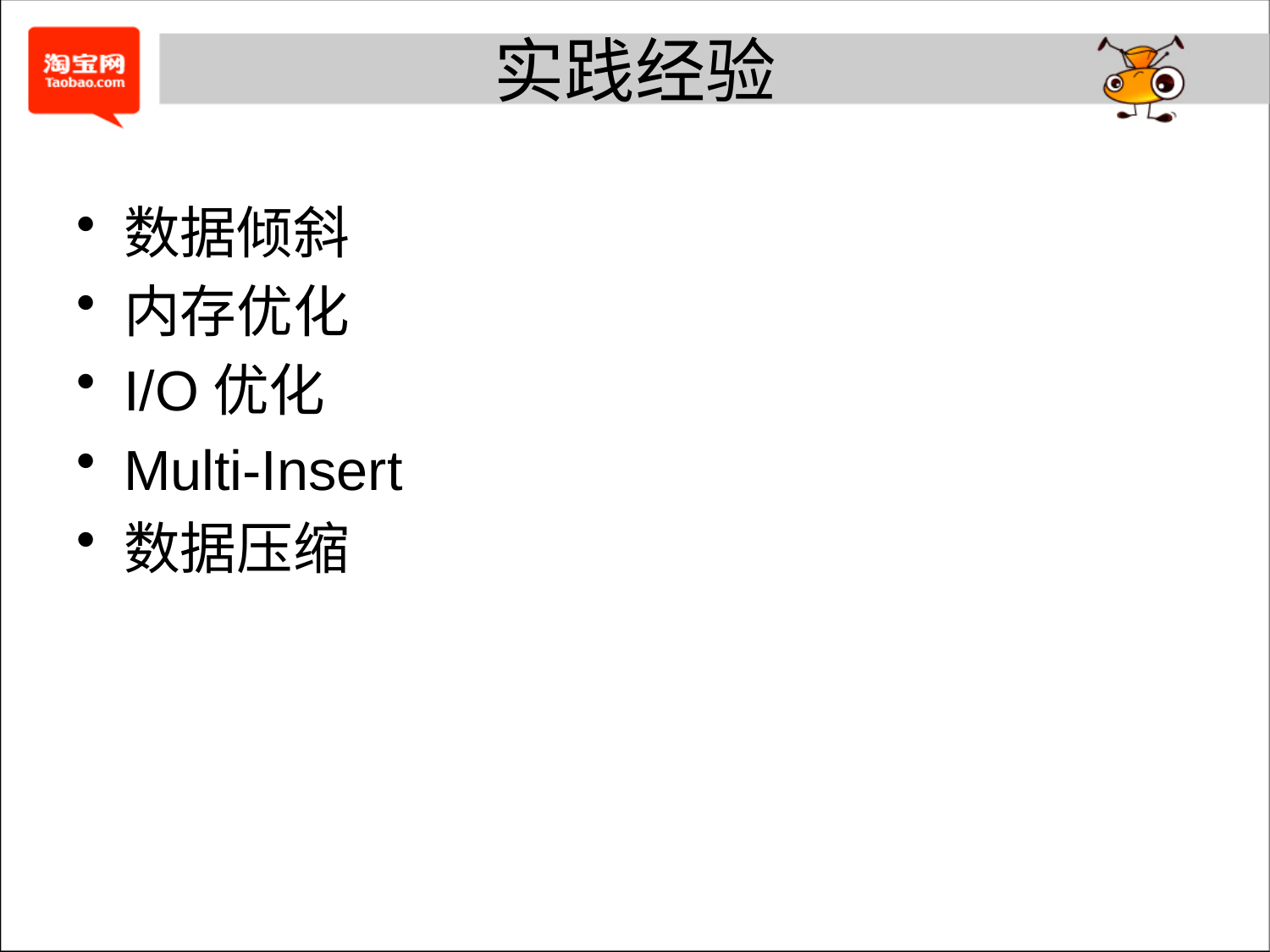

# 实践经验
数据倾斜
内存优化
I/O优化
Multi-Insert
数据压缩